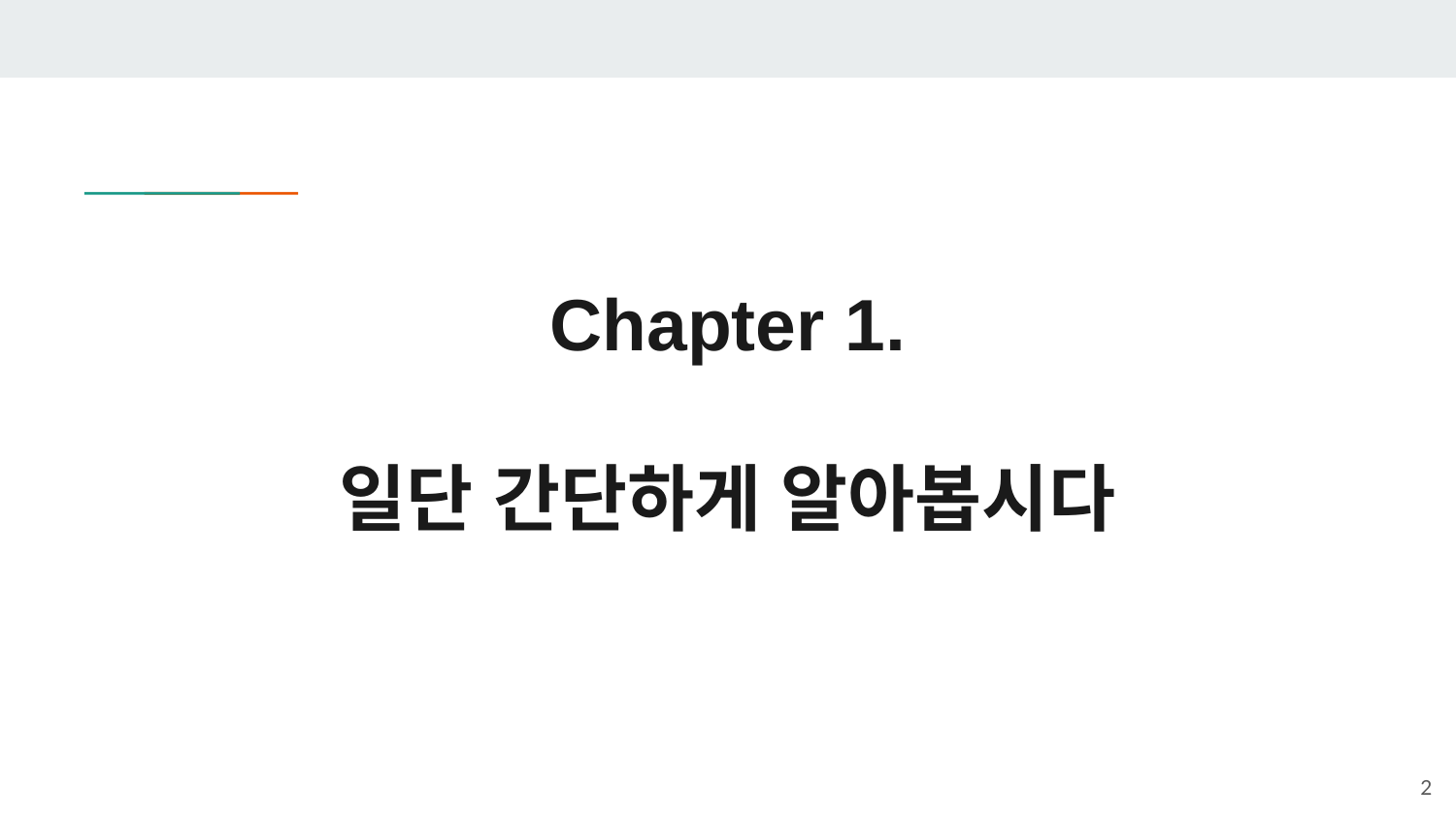

# Chapter 1. 일단 간단하게 알아봅시다
2